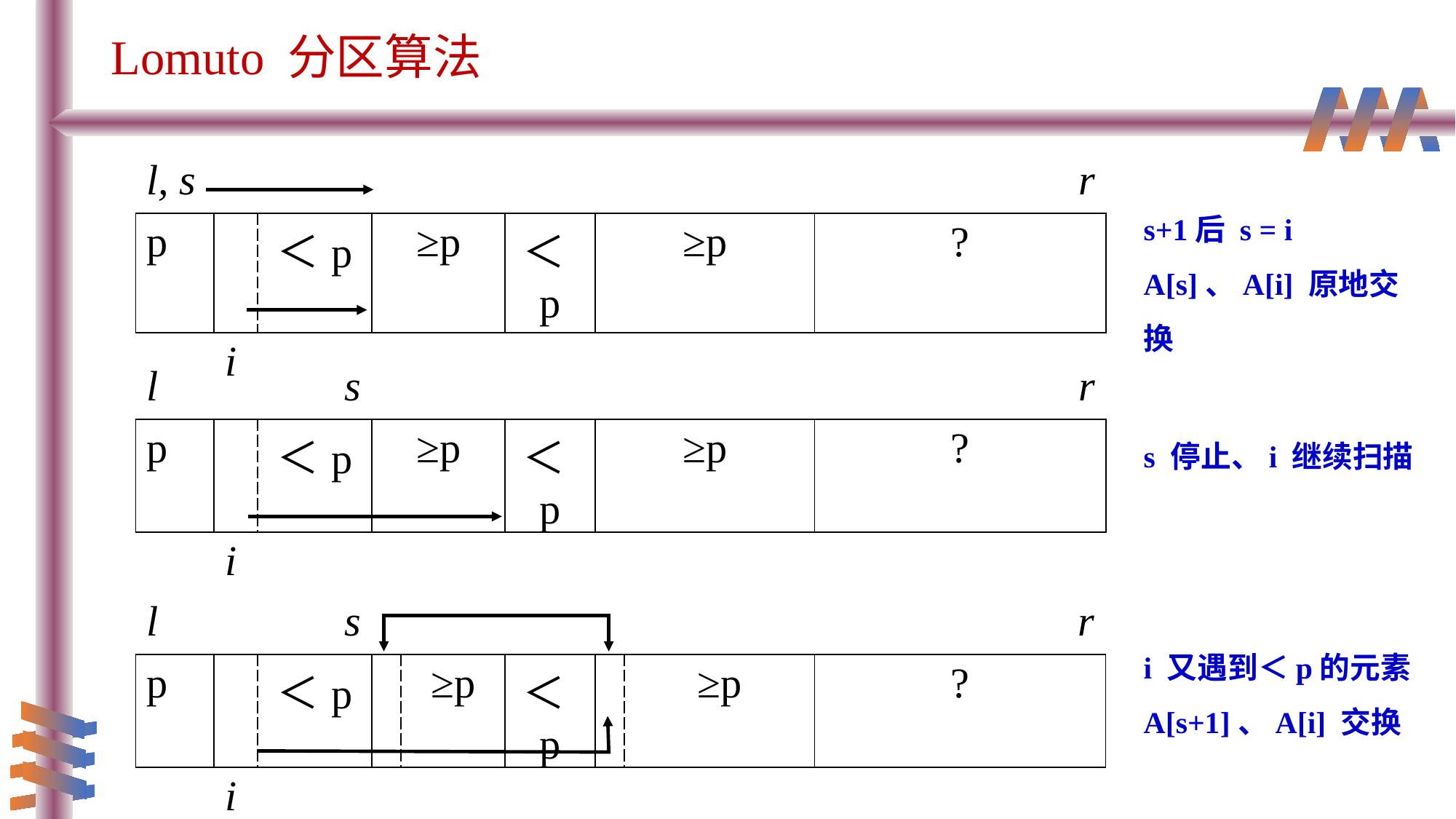

# Lomuto 分区算法
| l, s |  |  |  |  |  | r |
| --- | --- | --- | --- | --- | --- | --- |
| p |  | ＜p | ≥p | ＜p | ≥p | ? |
|  | i |  |  |  |  |  |
s+1后 s = i
A[s]、A[i] 原地交换
| l | s |  |  |  |  | r |
| --- | --- | --- | --- | --- | --- | --- |
| p |  | ＜p | ≥p | ＜p | ≥p | ? |
|  | i |  |  |  |  |  |
s 停止、i 继续扫描

| l | s |  |  |  |  |  |  | r |
| --- | --- | --- | --- | --- | --- | --- | --- | --- |
| p |  | ＜p |  | ≥p | ＜p |  | ≥p | ? |
|  | i |  |  |  |  |  |  |  |
i 又遇到＜p的元素
A[s+1]、A[i] 交换